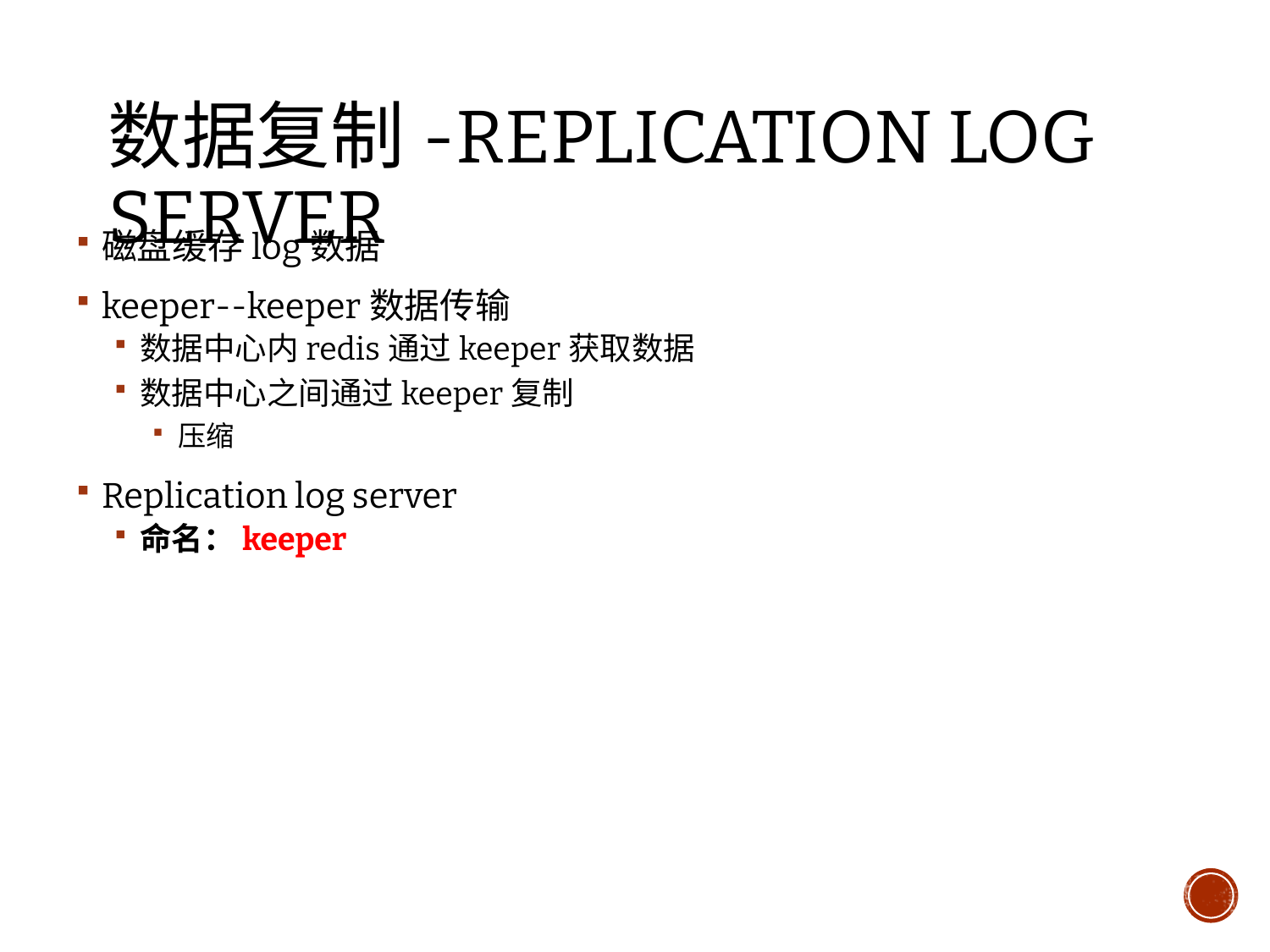

# 数据复制-replication log SERVER
磁盘缓存log数据
keeper--keeper数据传输
数据中心内redis通过keeper获取数据
数据中心之间通过keeper复制
压缩
Replication log server
命名：keeper